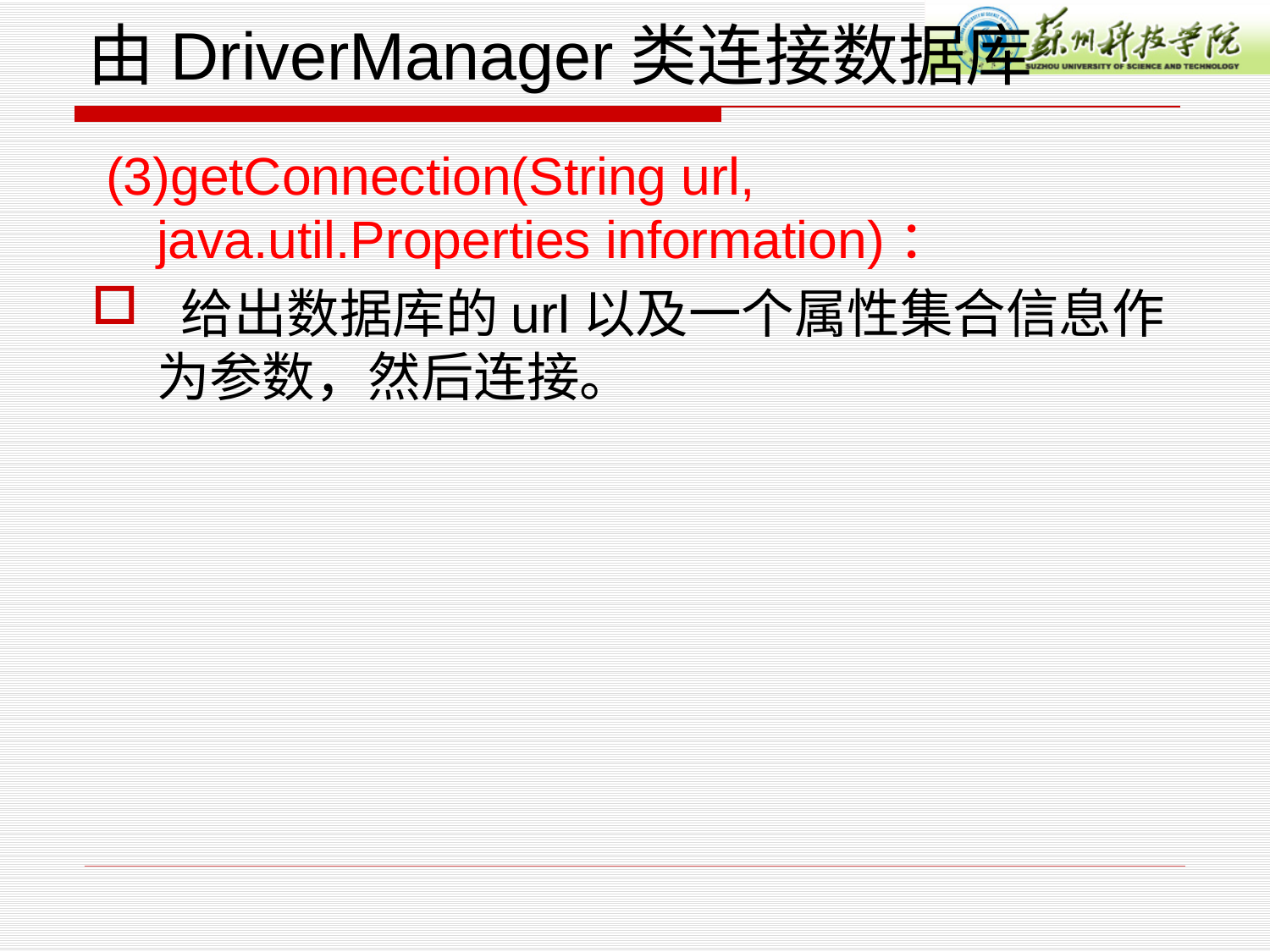

# 由DriverManager类连接数据库
 (3)getConnection(String url, java.util.Properties information)：
 给出数据库的url以及一个属性集合信息作为参数，然后连接。